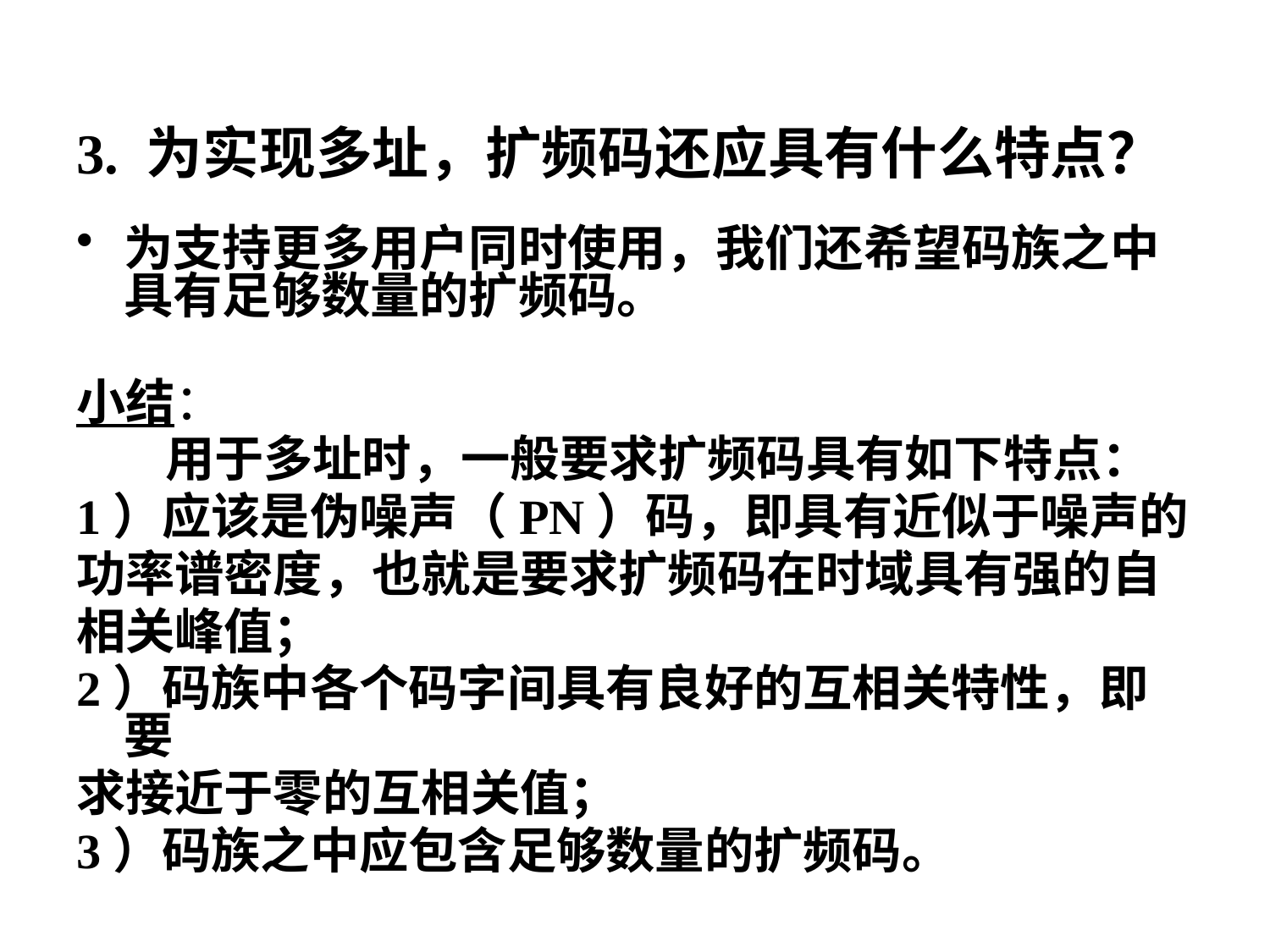

# 3. 为实现多址，扩频码还应具有什么特点？
为支持更多用户同时使用，我们还希望码族之中具有足够数量的扩频码。

小结：
       用于多址时，一般要求扩频码具有如下特点：
1）应该是伪噪声（PN）码，即具有近似于噪声的
功率谱密度，也就是要求扩频码在时域具有强的自
相关峰值；
2）码族中各个码字间具有良好的互相关特性，即要
求接近于零的互相关值；
3）码族之中应包含足够数量的扩频码。